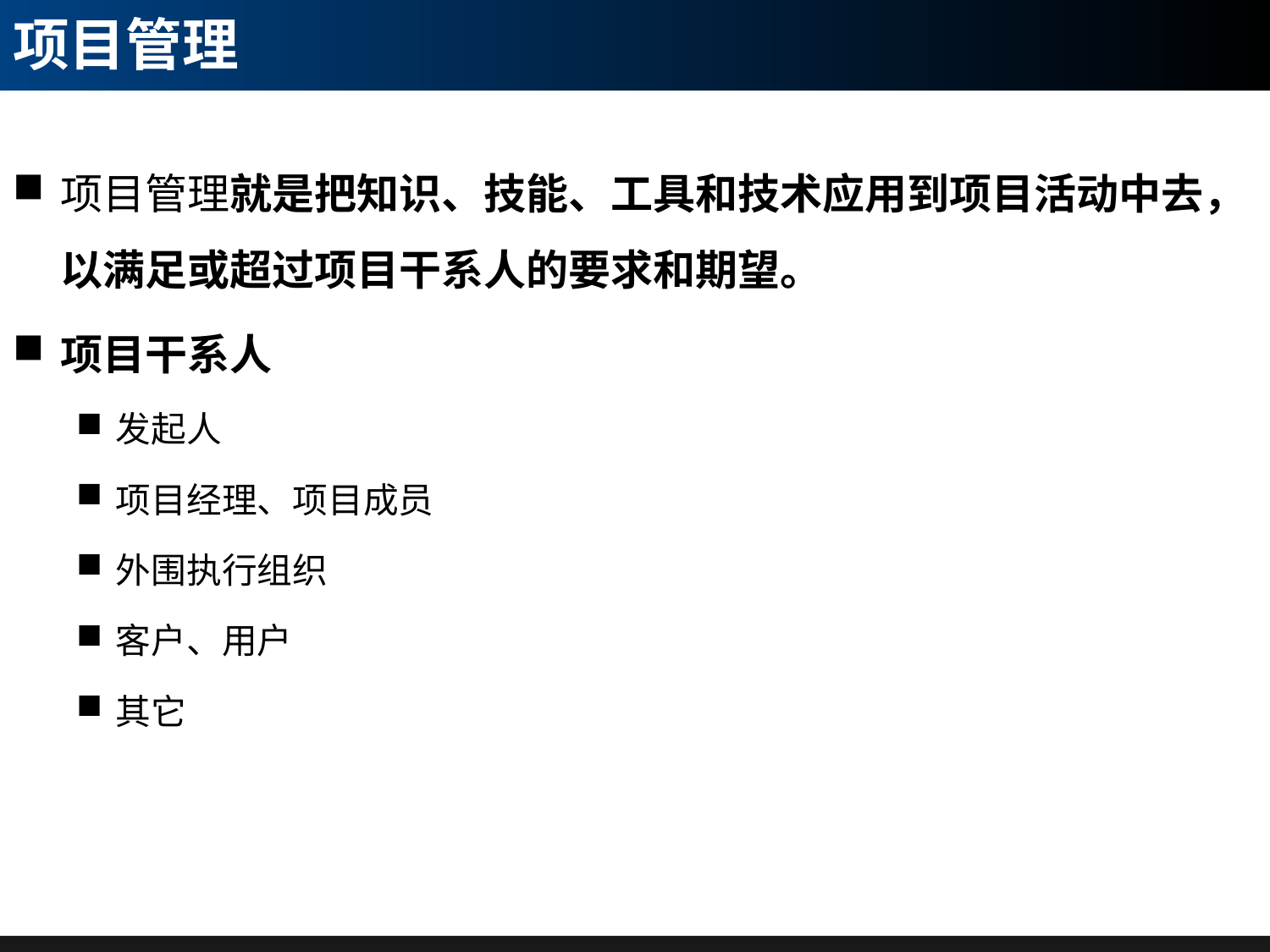

# 项目管理
项目管理就是把知识、技能、工具和技术应用到项目活动中去，以满足或超过项目干系人的要求和期望。
项目干系人
发起人
项目经理、项目成员
外围执行组织
客户、用户
其它